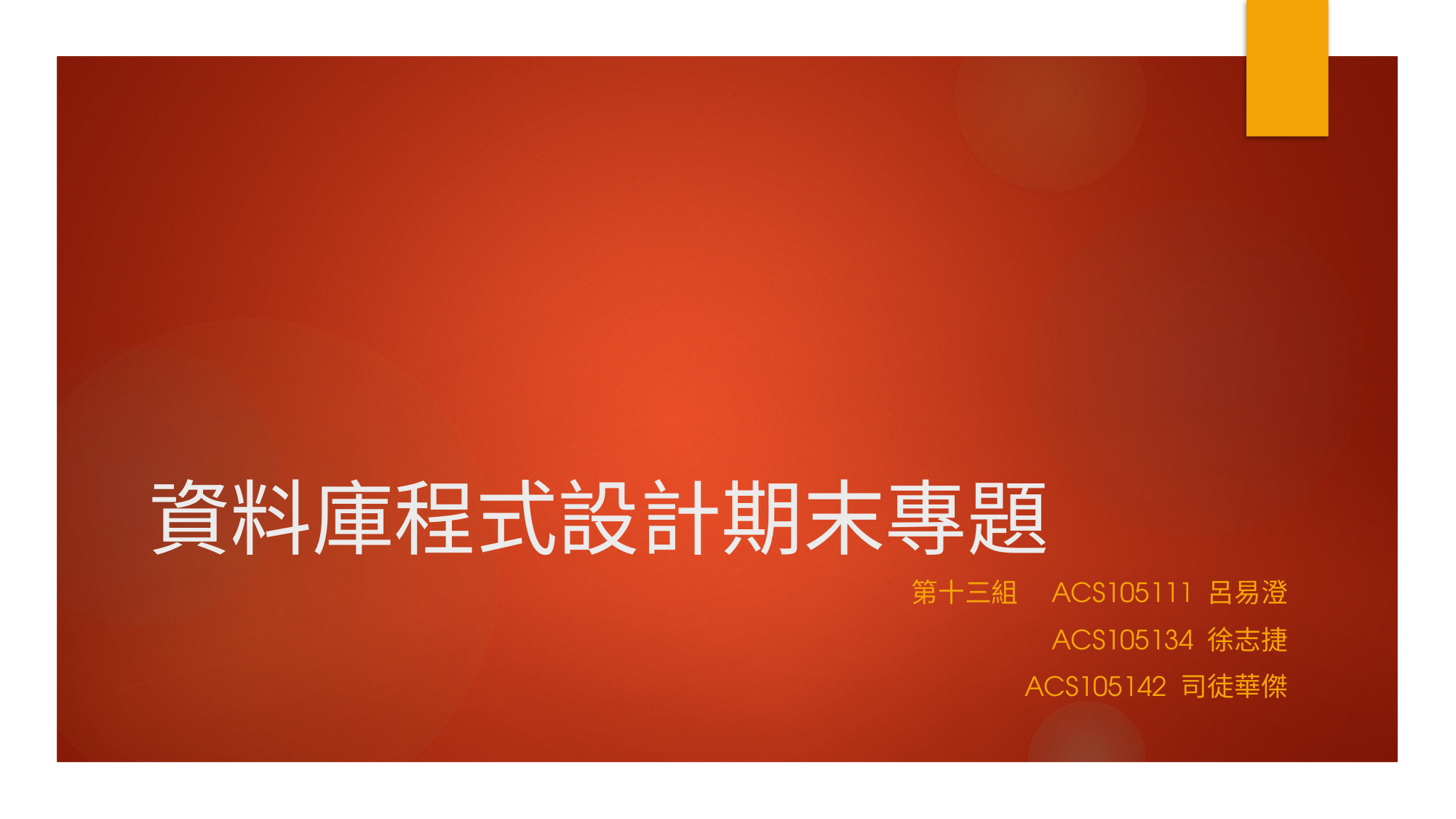

# 資料庫程式設計期末專題
第十三組　ACS105111 呂易澄
ACS105134 徐志捷
ACS105142 司徒華傑